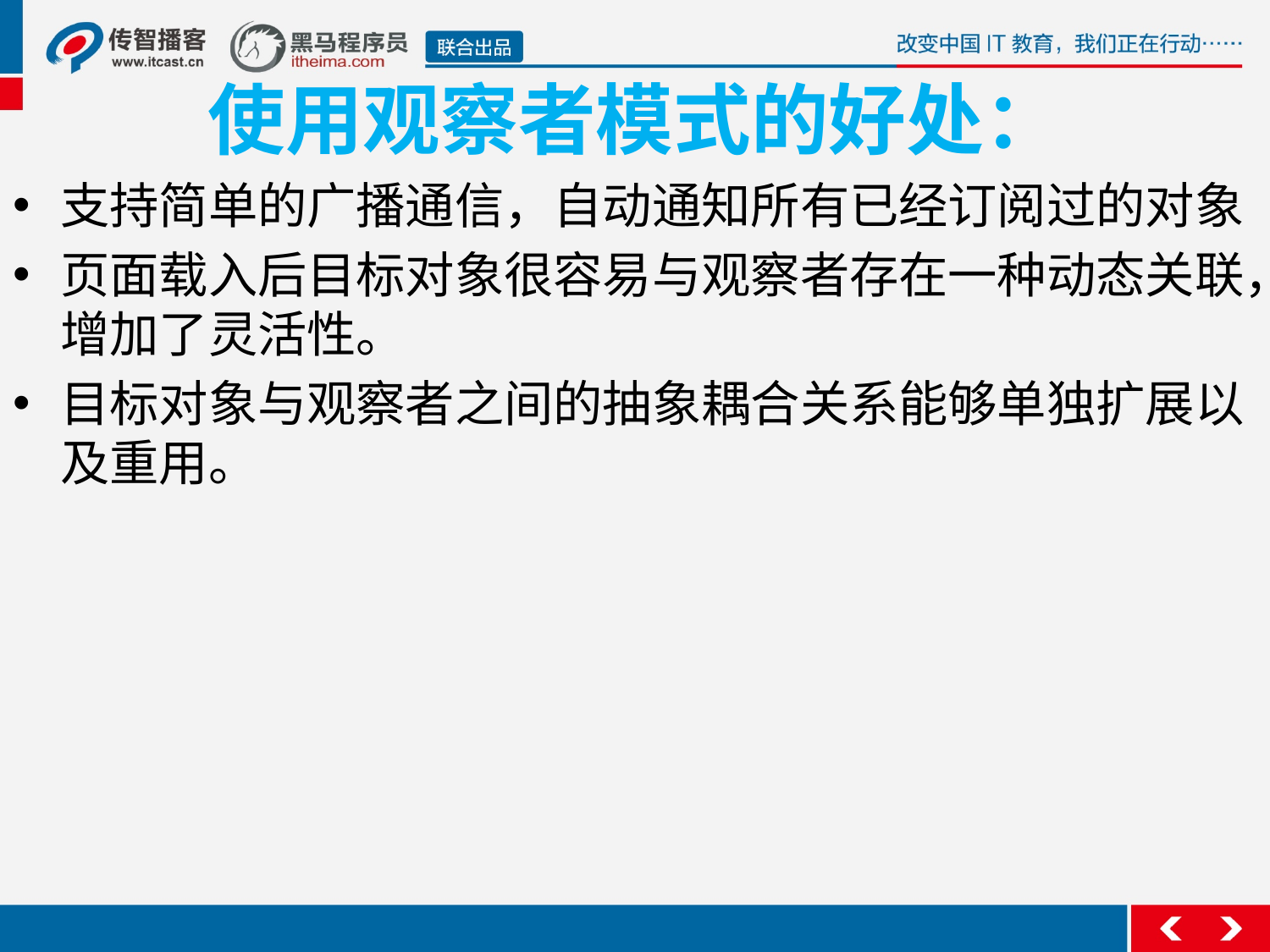

# 使用观察者模式的好处：
支持简单的广播通信，自动通知所有已经订阅过的对象
页面载入后目标对象很容易与观察者存在一种动态关联，增加了灵活性。
目标对象与观察者之间的抽象耦合关系能够单独扩展以及重用。